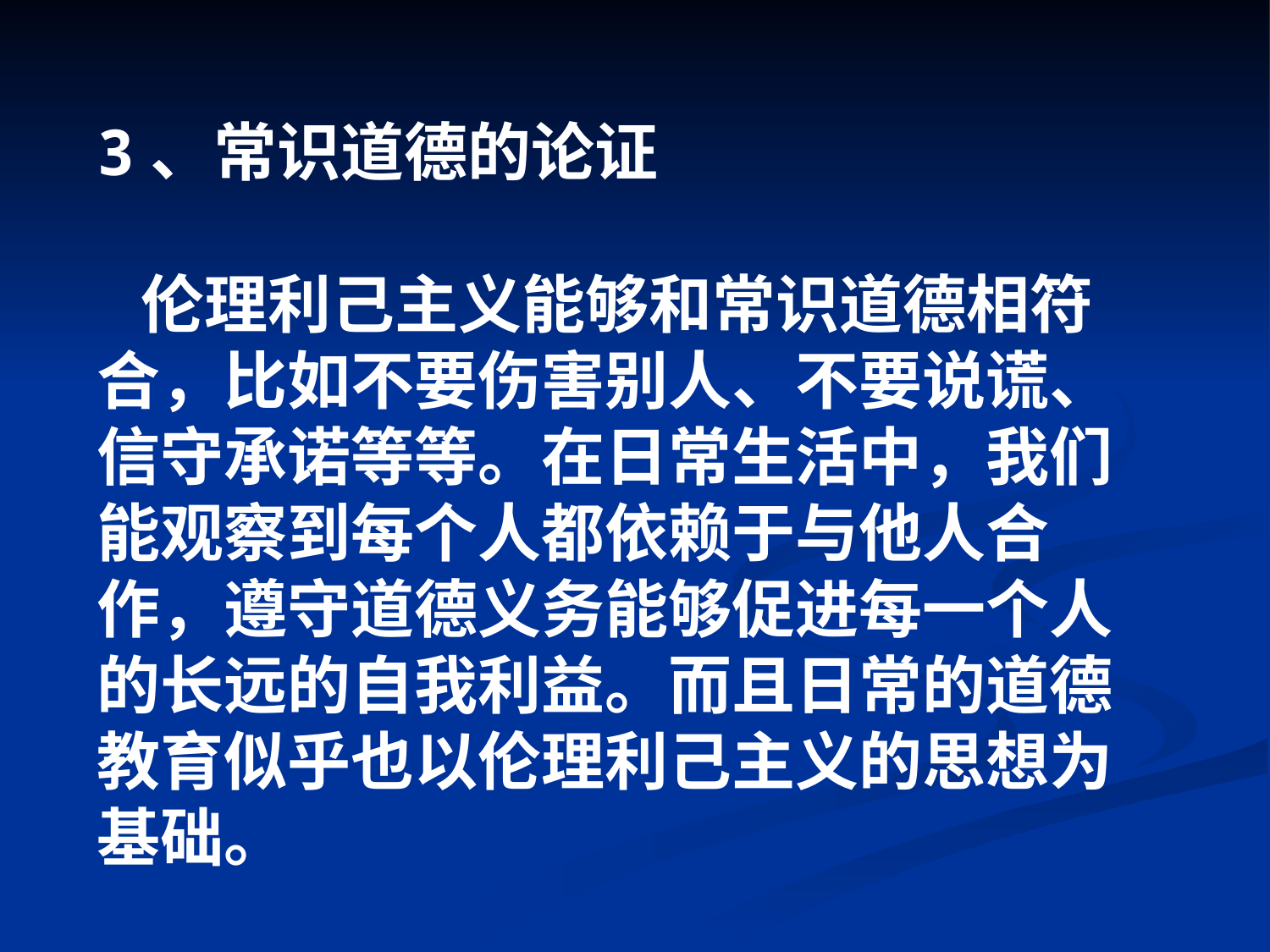

3、常识道德的论证

  伦理利己主义能够和常识道德相符合，比如不要伤害别人、不要说谎、信守承诺等等。在日常生活中，我们能观察到每个人都依赖于与他人合作，遵守道德义务能够促进每一个人的长远的自我利益。而且日常的道德教育似乎也以伦理利己主义的思想为基础。